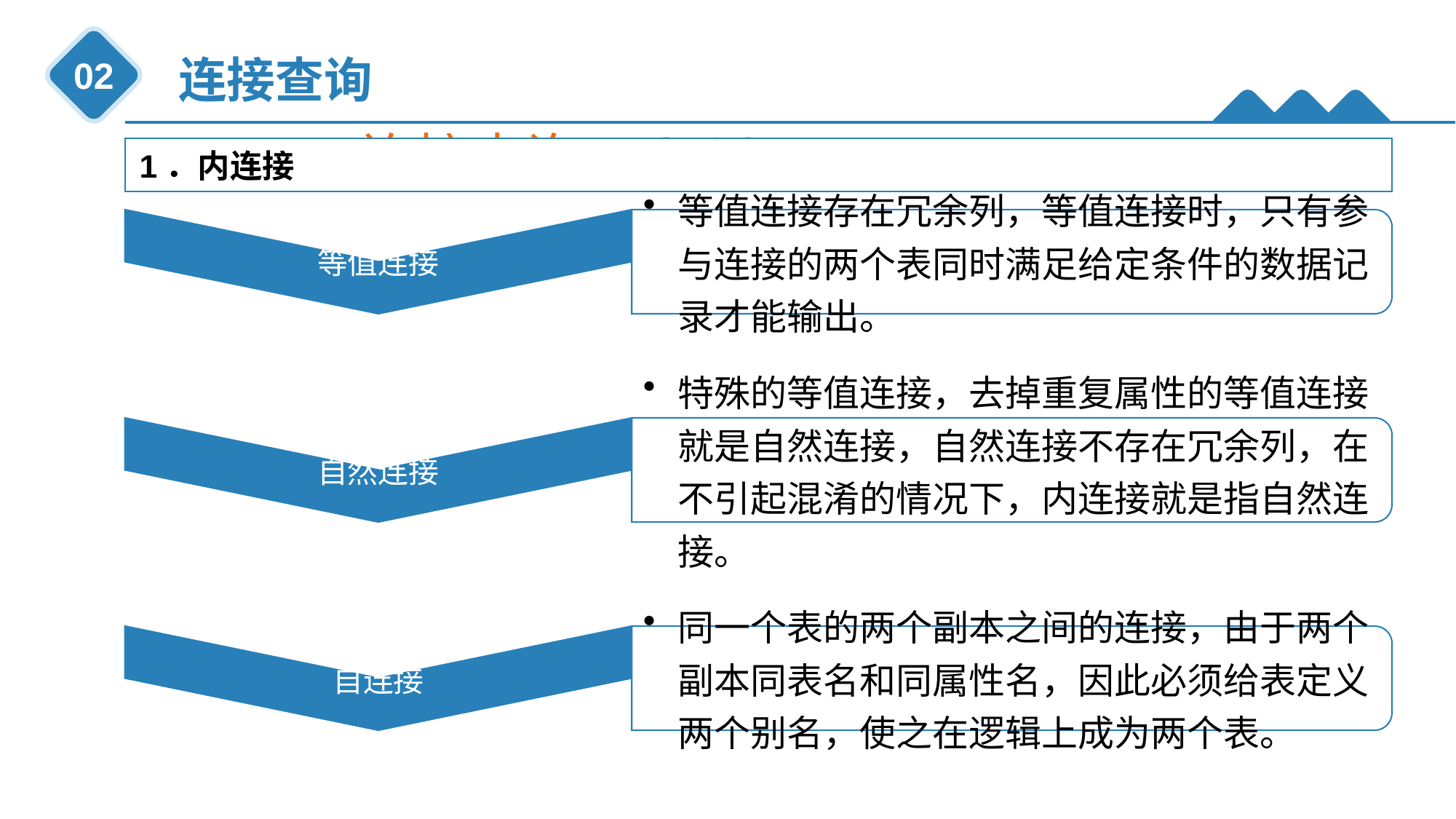

连接查询
02

连接查询--内连接
1．内连接
等值连接
自然连接
自连接